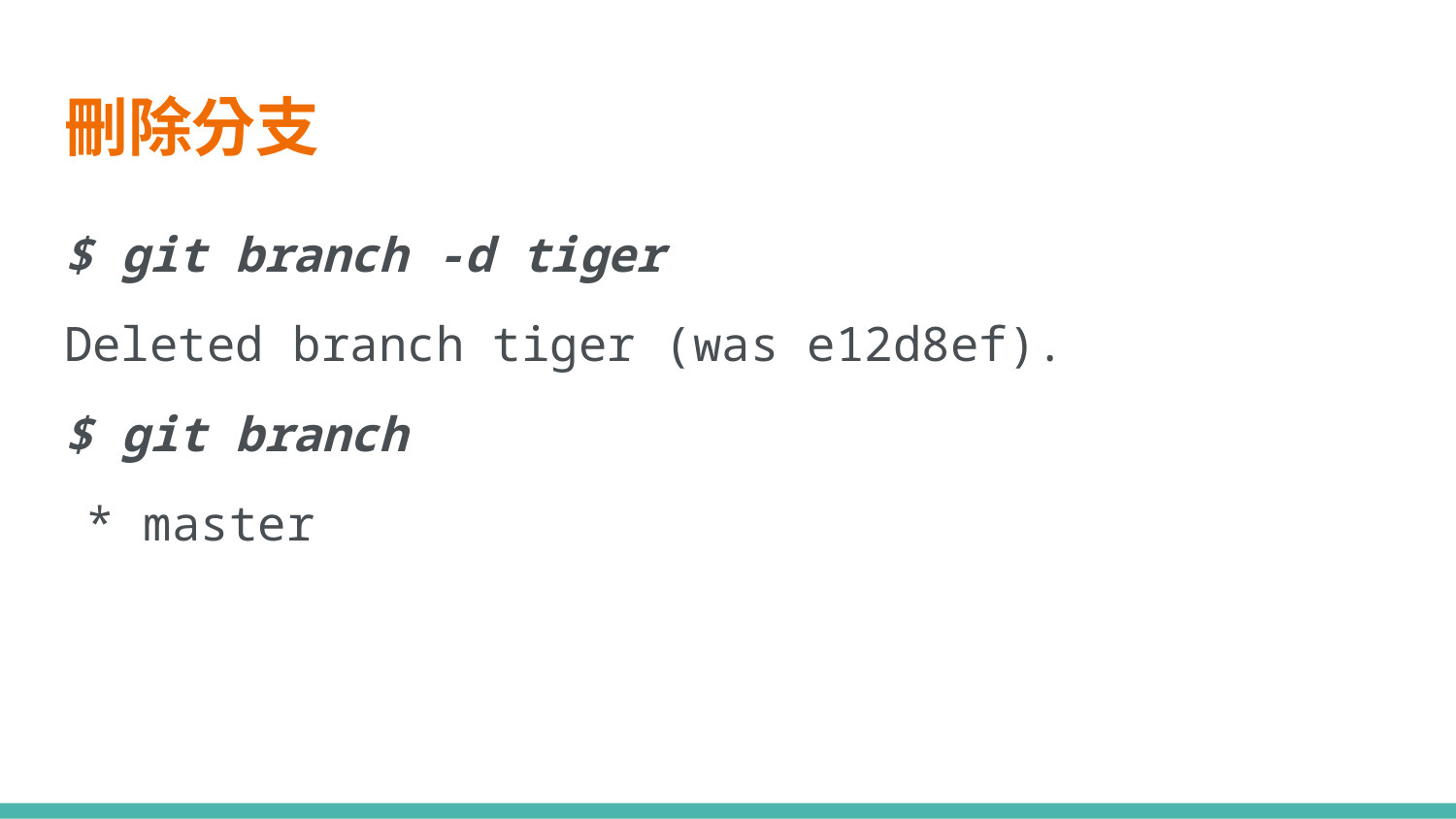

# 刪除分支
$ git branch -d tiger
Deleted branch tiger (was e12d8ef).
$ git branch
* master